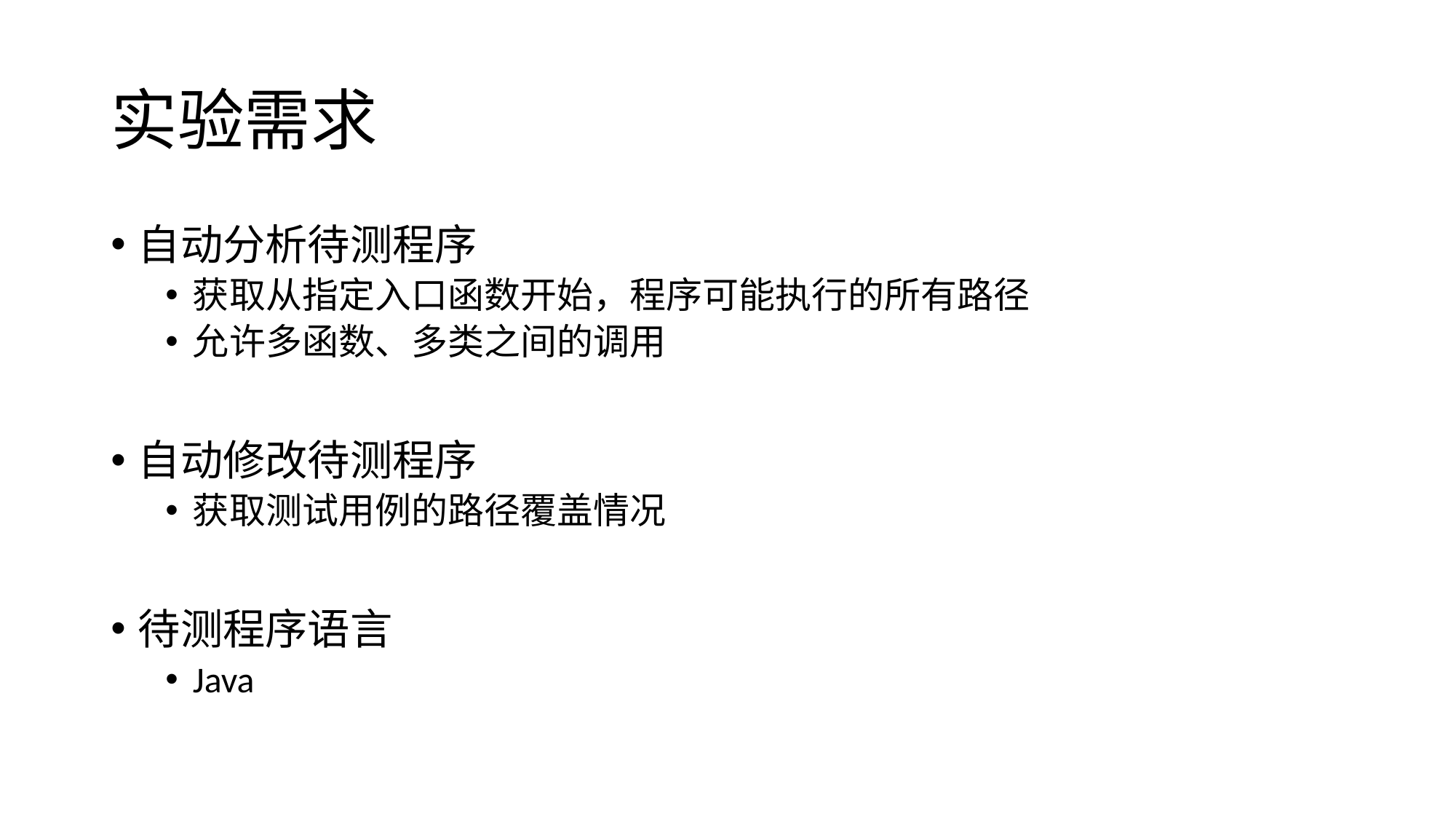

# 实验需求
自动分析待测程序
获取从指定入口函数开始，程序可能执行的所有路径
允许多函数、多类之间的调用

自动修改待测程序
获取测试用例的路径覆盖情况

待测程序语言
Java